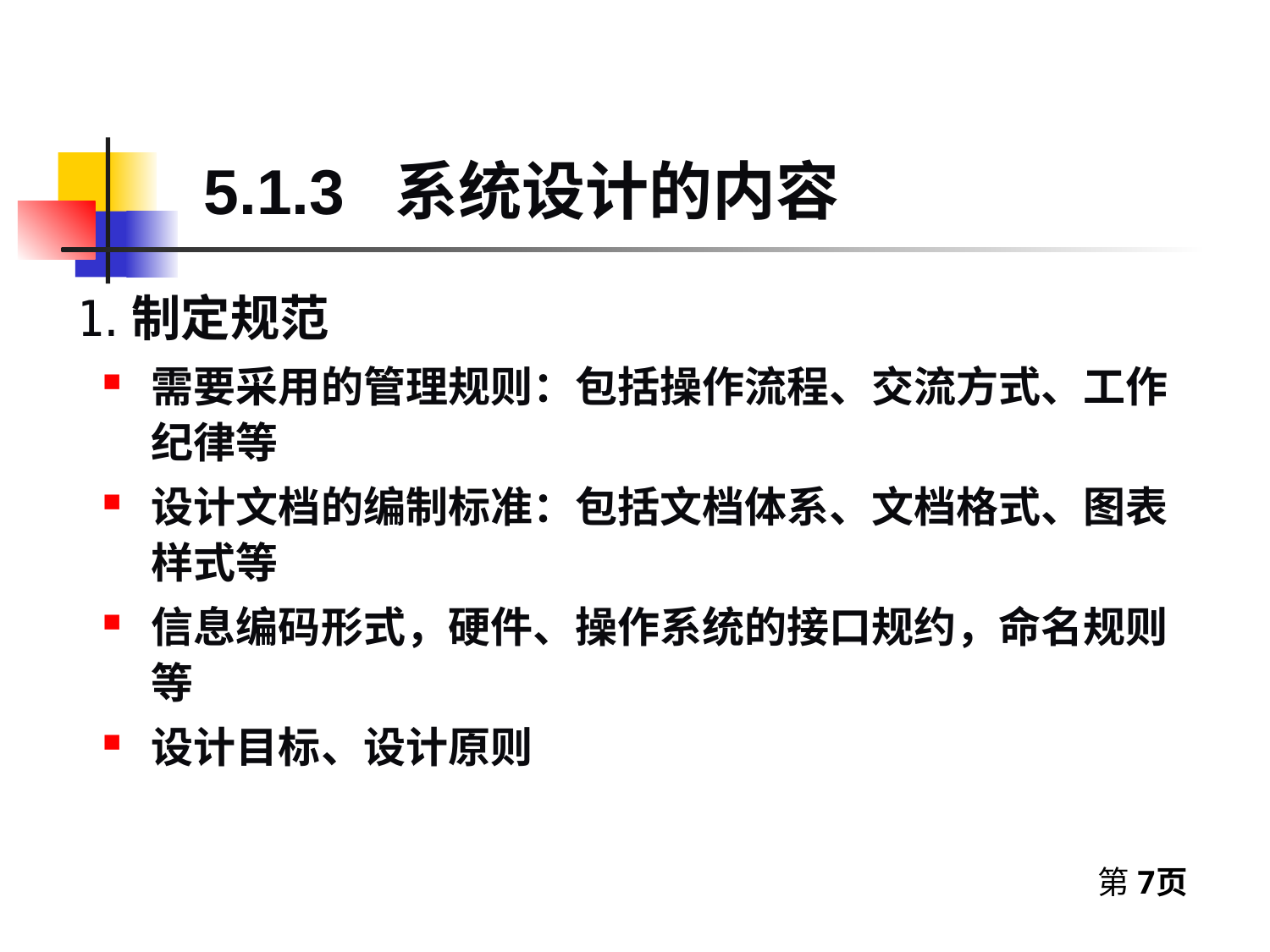

5.1.3  系统设计的内容
1.制定规范
需要采用的管理规则：包括操作流程、交流方式、工作纪律等
设计文档的编制标准：包括文档体系、文档格式、图表样式等
信息编码形式，硬件、操作系统的接口规约，命名规则等
设计目标、设计原则